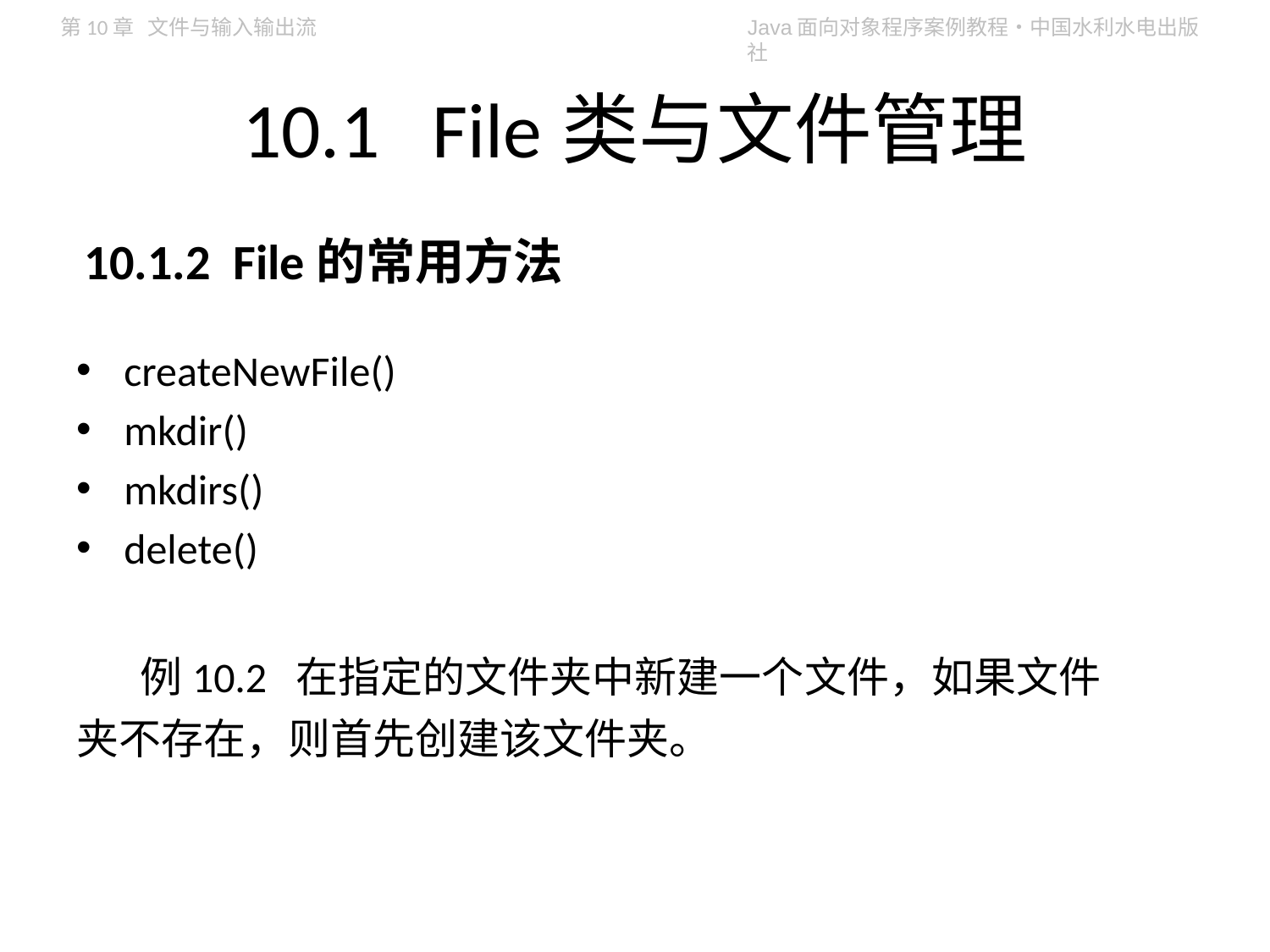

# 10.1   File类与文件管理
10.1.2  File的常用方法
createNewFile()
mkdir()
mkdirs()
delete()

例10.2  在指定的文件夹中新建一个文件，如果文件夹不存在，则首先创建该文件夹。